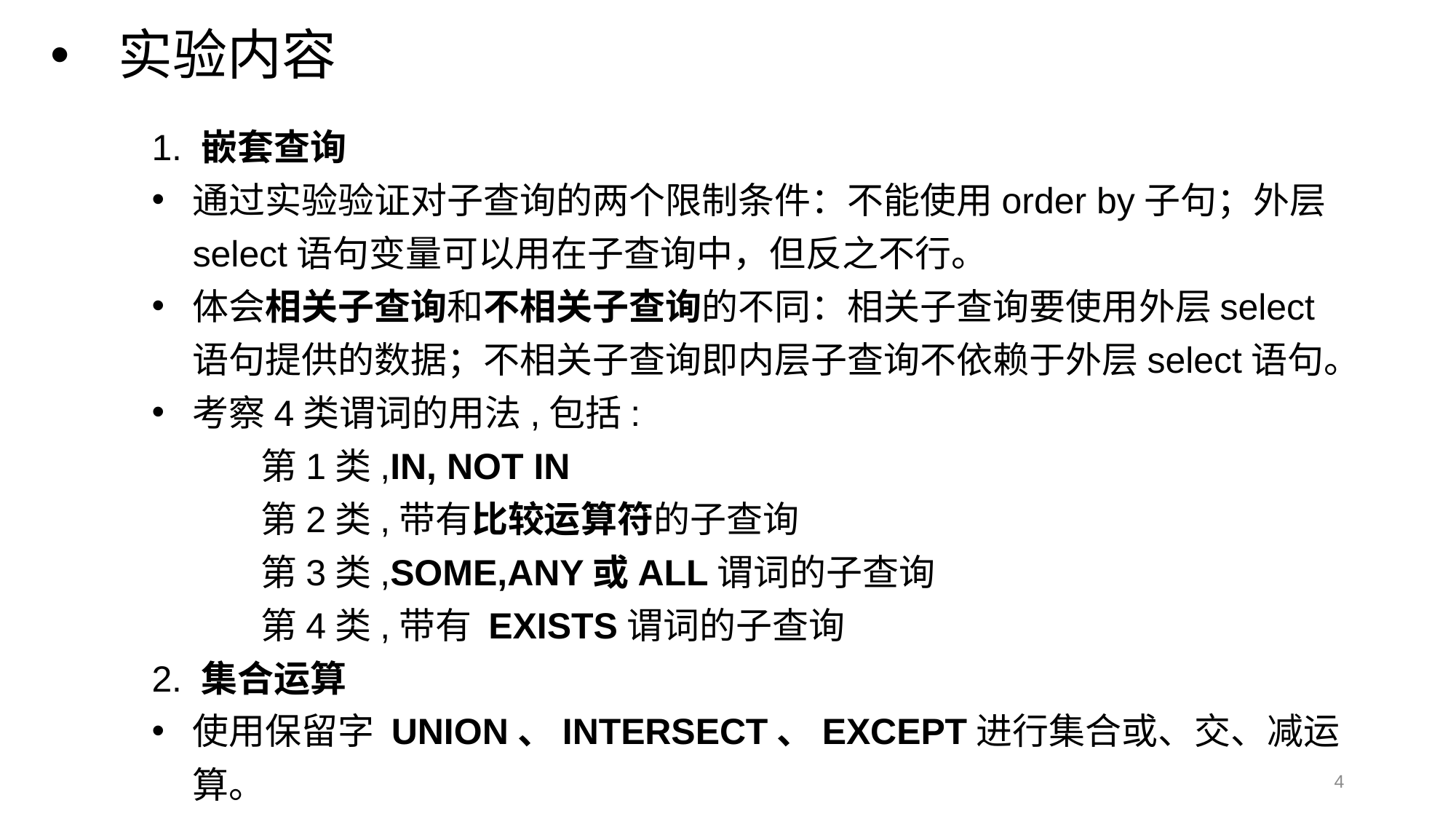

# 实验内容
1. 嵌套查询
通过实验验证对子查询的两个限制条件：不能使用order by子句；外层select语句变量可以用在子查询中，但反之不行。
体会相关子查询和不相关子查询的不同：相关子查询要使用外层select语句提供的数据；不相关子查询即内层子查询不依赖于外层select语句。
考察4类谓词的用法,包括:
	第1类,IN, NOT IN
	第2类,带有比较运算符的子查询
	第3类,SOME,ANY或ALL谓词的子查询
	第4类,带有 EXISTS谓词的子查询
2. 集合运算
使用保留字 UNION、INTERSECT、EXCEPT进行集合或、交、减运算。

4